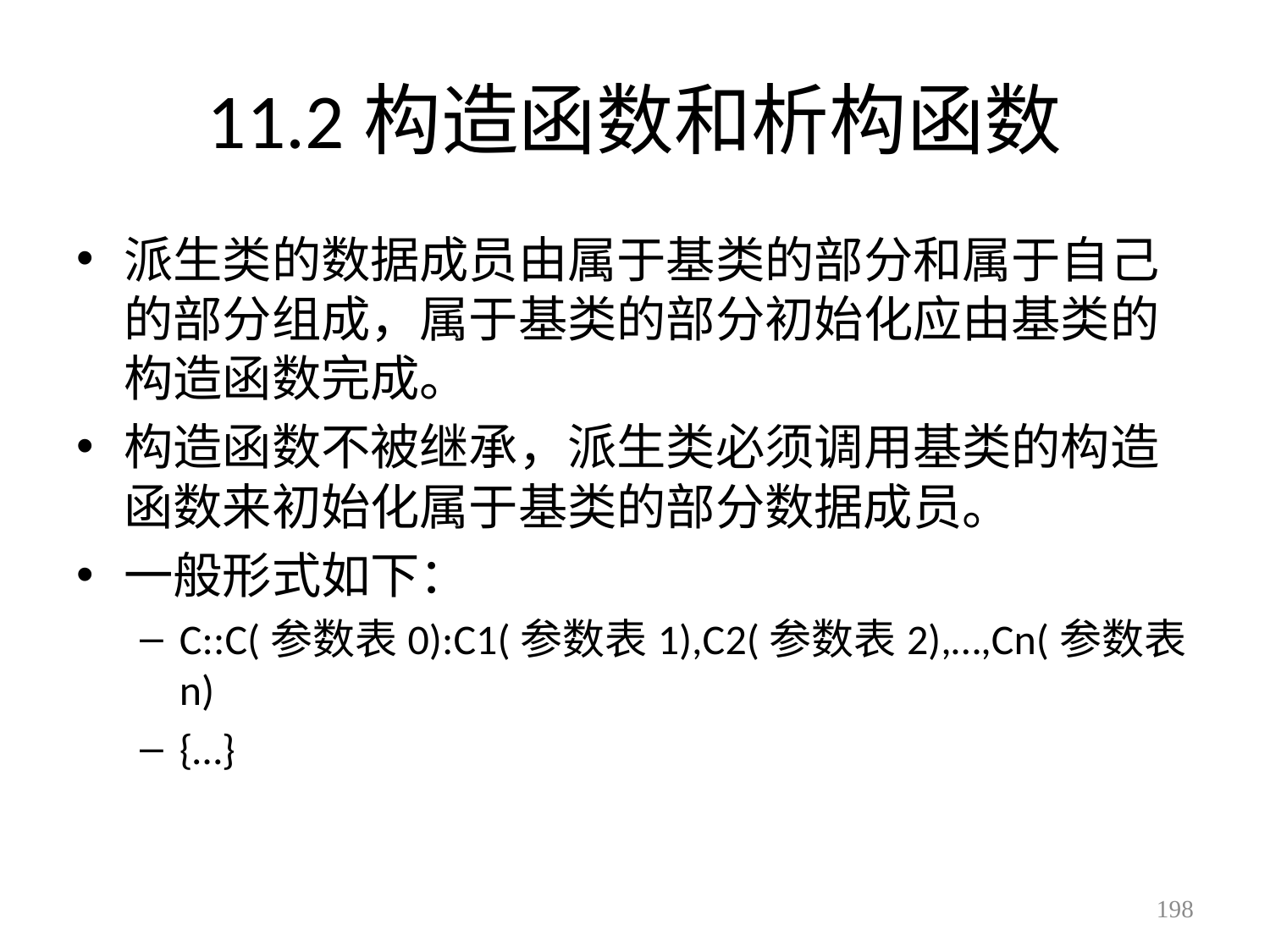

# 11.2构造函数和析构函数
派生类的数据成员由属于基类的部分和属于自己的部分组成，属于基类的部分初始化应由基类的构造函数完成。
构造函数不被继承，派生类必须调用基类的构造函数来初始化属于基类的部分数据成员。
一般形式如下：
C::C(参数表0):C1(参数表1),C2(参数表2),…,Cn(参数表n)
{…}
198